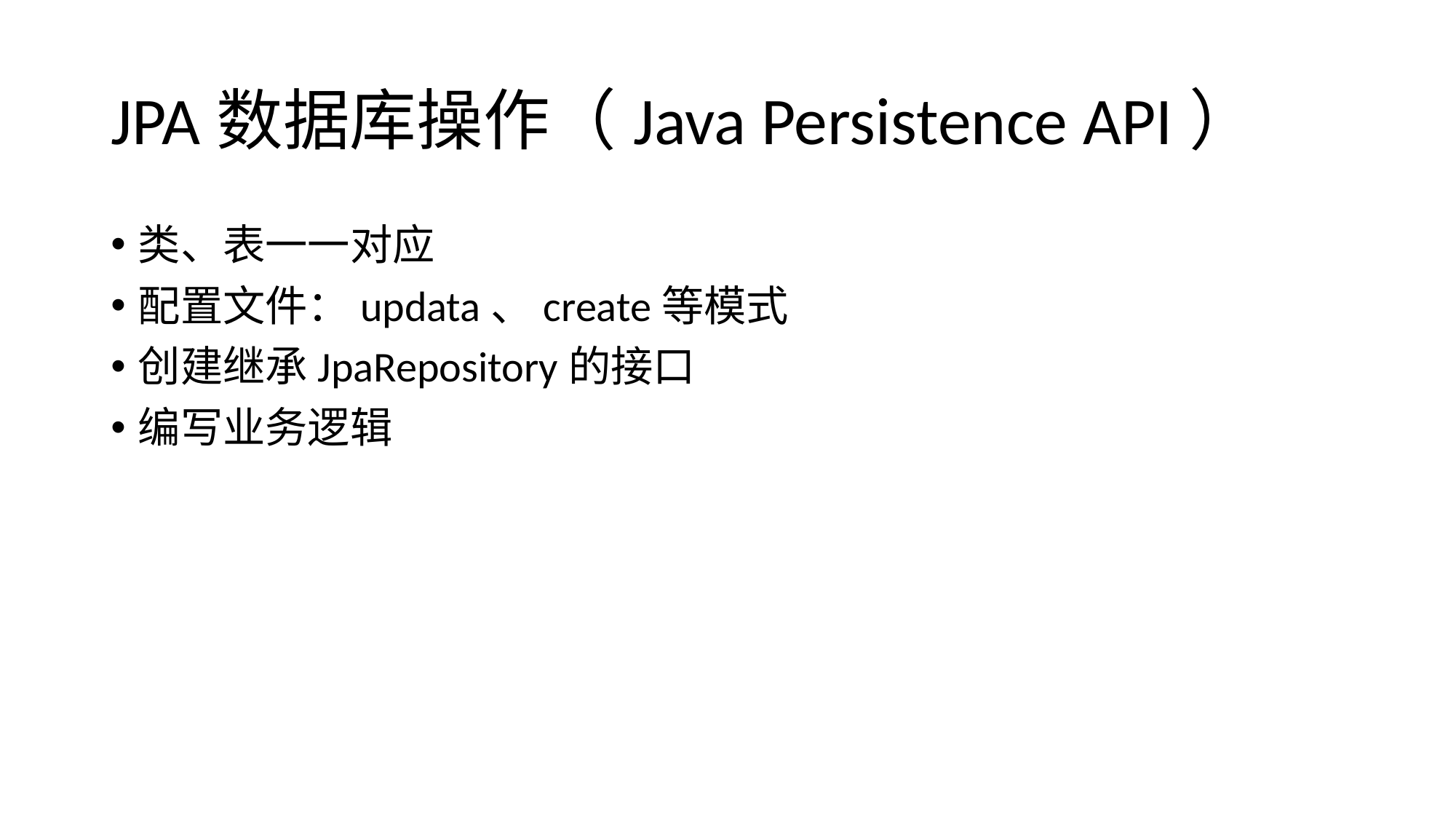

# JPA数据库操作（Java Persistence API）
类、表一一对应
配置文件：updata、create等模式
创建继承JpaRepository的接口
编写业务逻辑